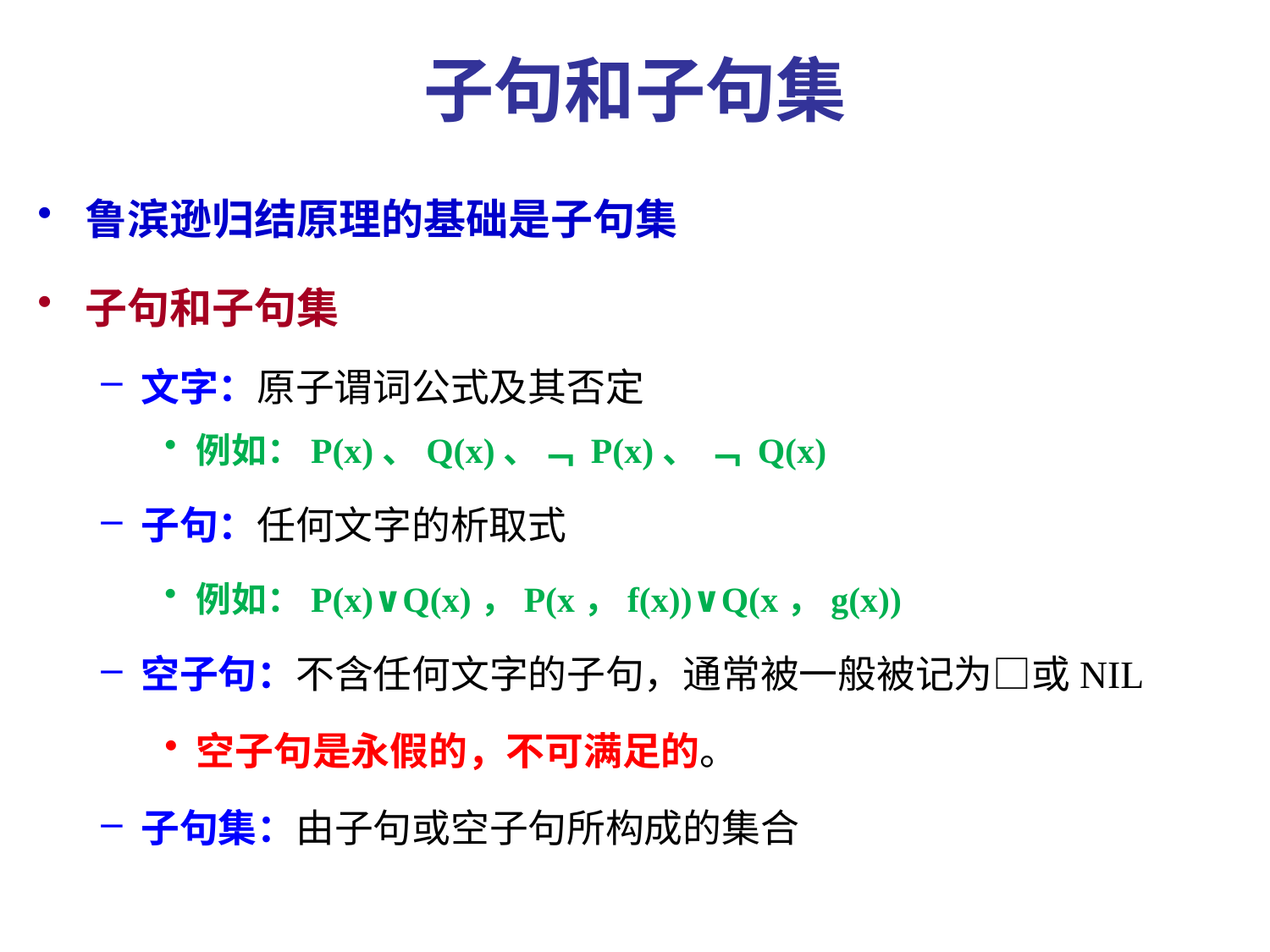

# 子句和子句集
鲁滨逊归结原理的基础是子句集

子句和子句集
文字：原子谓词公式及其否定
例如：P(x)、Q(x)、﹁ P(x)、 ﹁ Q(x)
子句：任何文字的析取式
例如：P(x)∨Q(x)，P(x，f(x))∨Q(x，g(x))
空子句：不含任何文字的子句，通常被一般被记为□或NIL
空子句是永假的，不可满足的。
子句集：由子句或空子句所构成的集合